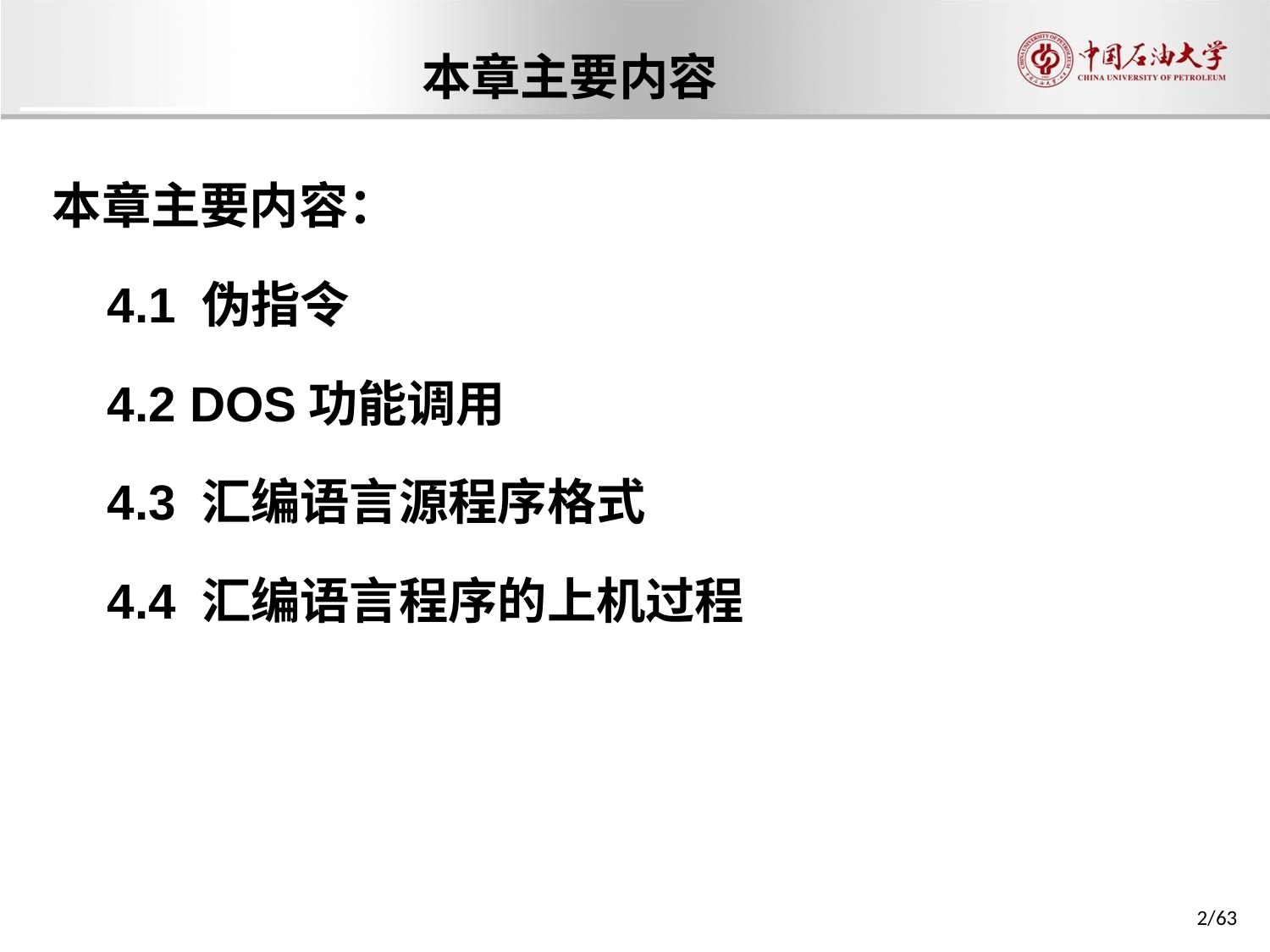

本章主要内容
本章主要内容：
    4.1 伪指令
    4.2 DOS功能调用
    4.3 汇编语言源程序格式
    4.4 汇编语言程序的上机过程
2/63